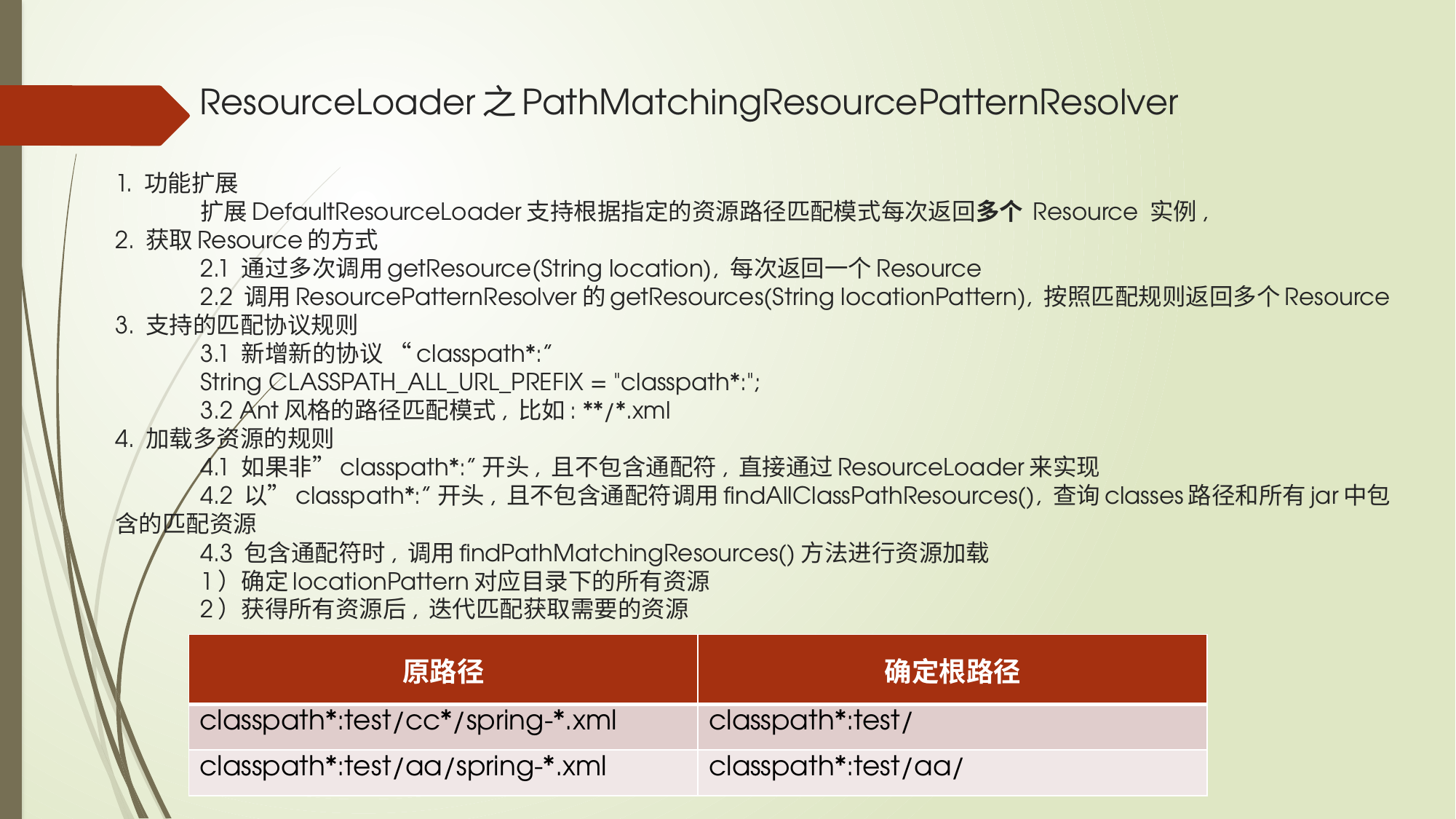

ResourceLoader之PathMatchingResourcePatternResolver
1. 功能扩展
	扩展DefaultResourceLoader支持根据指定的资源路径匹配模式每次返回多个 Resource 实例,
2. 获取Resource的方式
	2.1 通过多次调用getResource(String location), 每次返回一个Resource
	2.2 调用ResourcePatternResolver的getResources(String locationPattern), 按照匹配规则返回多个Resource
3. 支持的匹配协议规则
	3.1 新增新的协议 “classpath*:”
		String CLASSPATH_ALL_URL_PREFIX = "classpath*:";
	3.2 Ant风格的路径匹配模式, 比如: **/*.xml
4. 加载多资源的规则
	4.1 如果非”classpath*:”开头, 且不包含通配符, 直接通过ResourceLoader来实现
	4.2 以”classpath*:”开头, 且不包含通配符调用findAllClassPathResources(), 查询classes路径和所有jar中包含的匹配资源
	4.3 包含通配符时, 调用findPathMatchingResources()方法进行资源加载
		1）确定locationPattern对应目录下的所有资源
		2）获得所有资源后, 迭代匹配获取需要的资源
| 原路径 | 确定根路径 |
| --- | --- |
| classpath\*:test/cc\*/spring-\*.xml | classpath\*:test/ |
| classpath\*:test/aa/spring-\*.xml | classpath\*:test/aa/ |